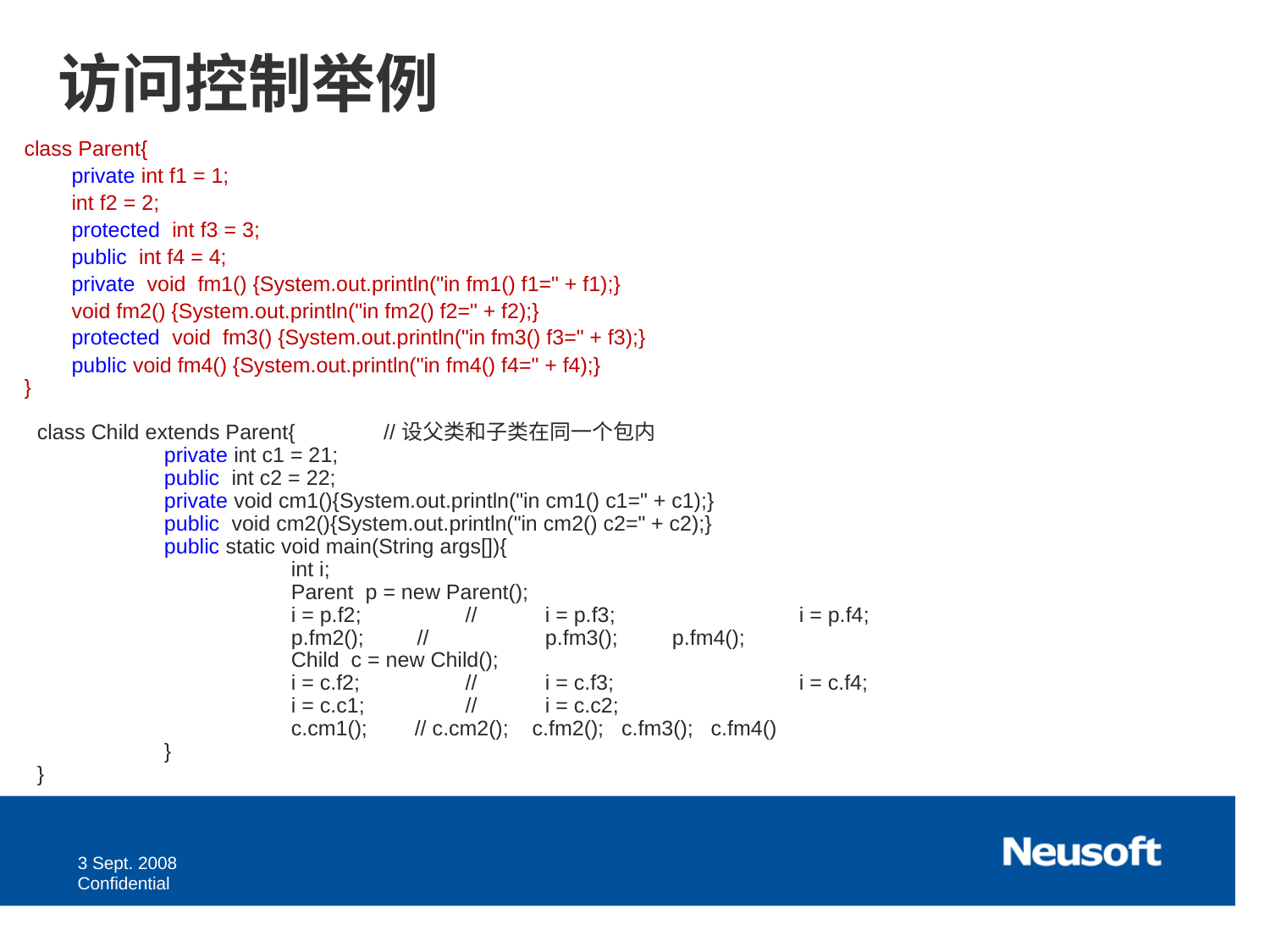

访问控制举例
class Parent{
        private int f1 = 1;
        int f2 = 2;
        protected  int f3 = 3;
        public  int f4 = 4;
        private  void  fm1() {System.out.println("in fm1() f1=" + f1);}
        void fm2() {System.out.println("in fm2() f2=" + f2);}
        protected  void  fm3() {System.out.println("in fm3() f3=" + f3);}
        public void fm4() {System.out.println("in fm4() f4=" + f4);}
}
class Child extends Parent{               //设父类和子类在同一个包内
	private int c1 = 21;
	public  int c2 = 22;
	private void cm1(){System.out.println("in cm1() c1=" + c1);}
	public  void cm2(){System.out.println("in cm2() c2=" + c2);}
	public static void main(String args[]){
		int i;
		Parent  p = new Parent();
		i = p.f2;	        //	i = p.f3;		i = p.f4;				p.fm2();         //	p.fm3();	p.fm4();
		Child  c = new Child();
		i = c.f2;	        //	i = c.f3;		i = c.f4;
		i = c.c1;	        //	i = c.c2;
		c.cm1();        // c.cm2();    c.fm2();   c.fm3();   c.fm4()
	}
}